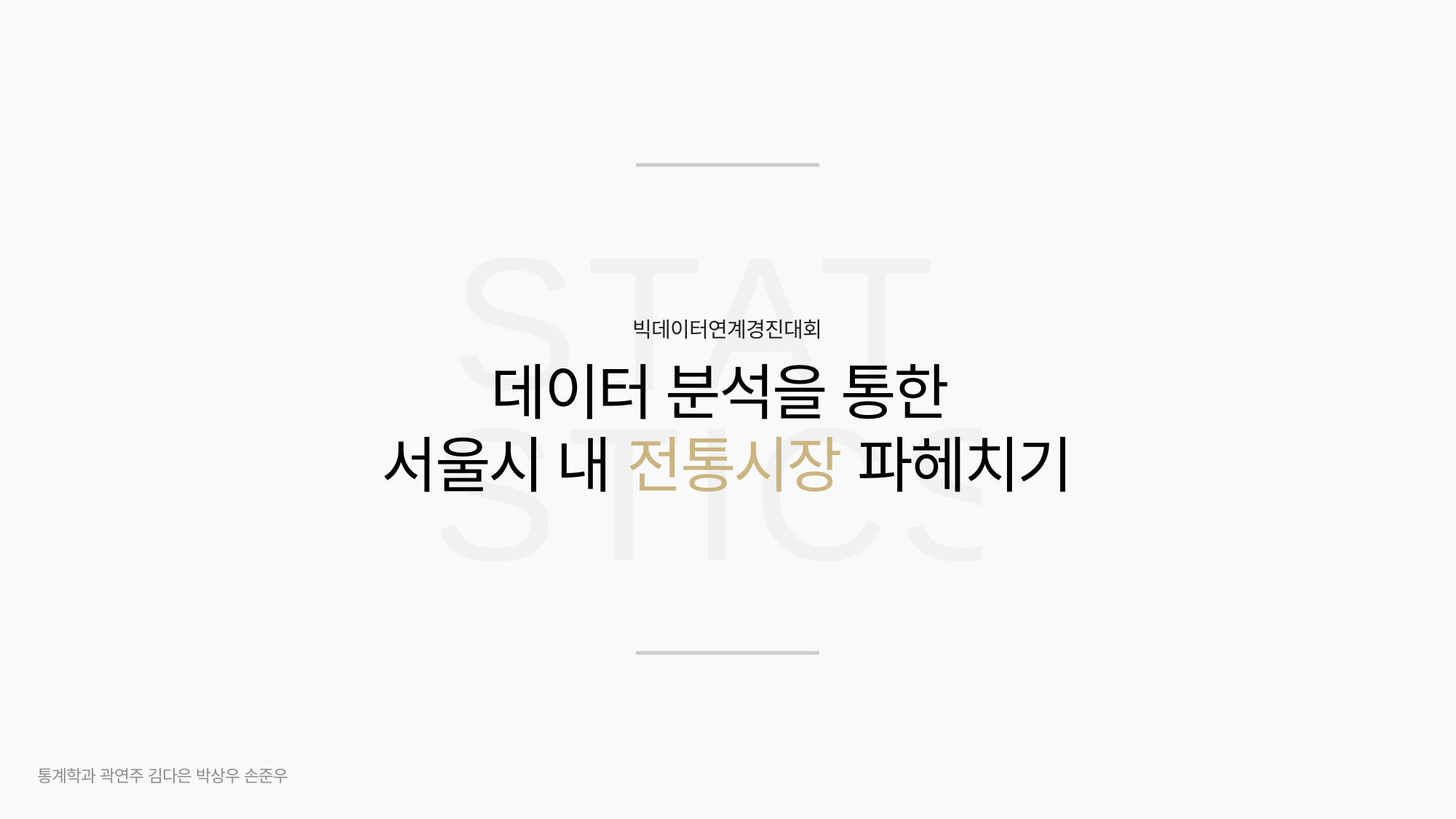

STATISTICS
빅데이터연계경진대회
데이터 분석을 통한
서울시 내 전통시장 파헤치기
통계학과 곽연주 김다은 박상우 손준우